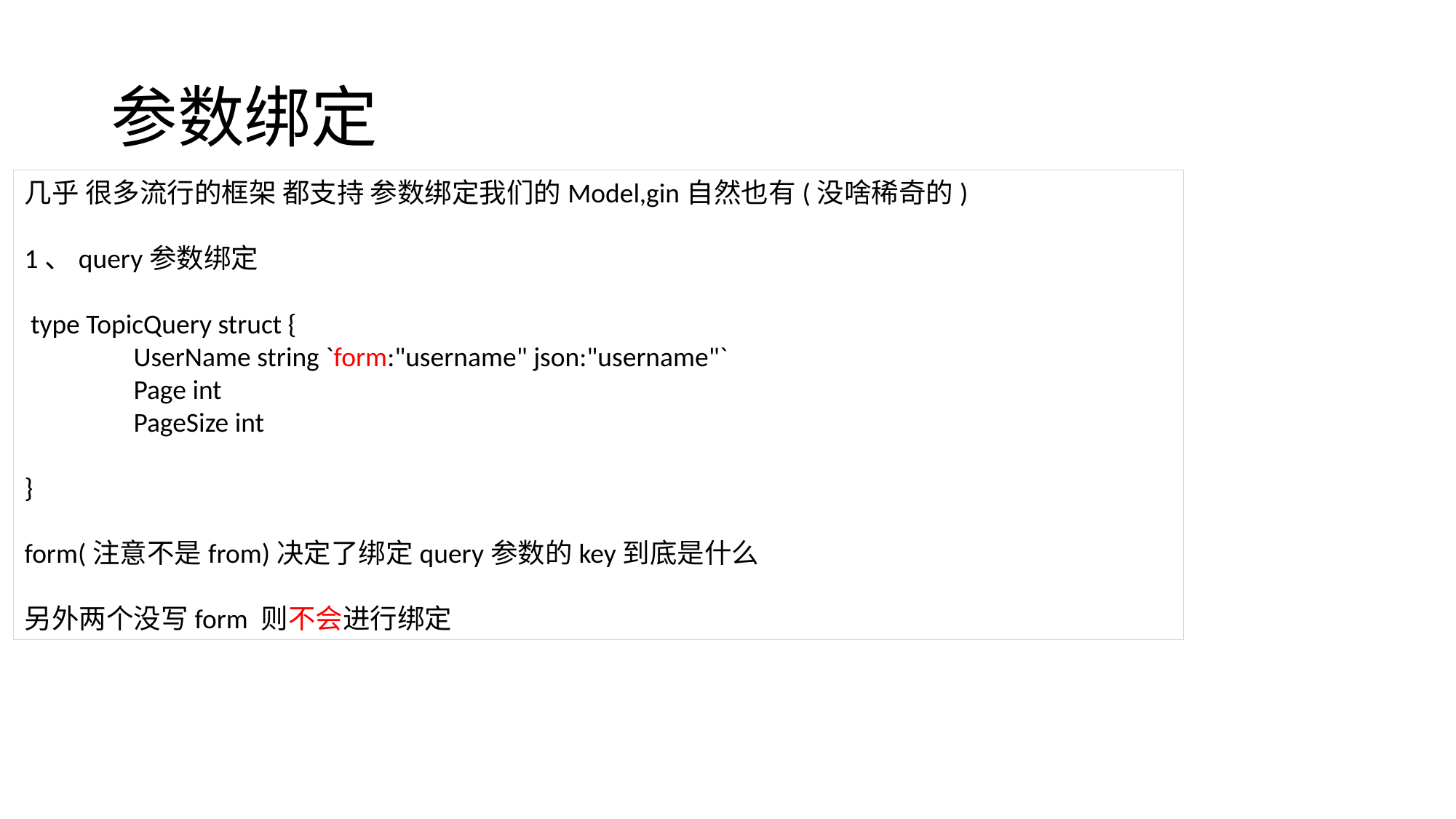

# 参数绑定
几乎 很多流行的框架 都支持 参数绑定我们的Model,gin自然也有(没啥稀奇的)

1、query参数绑定

 type TopicQuery struct {
	UserName string `form:"username" json:"username"`
	Page int
	PageSize int

}

form(注意不是from)决定了绑定query参数的key到底是什么

另外两个没写form 则不会进行绑定